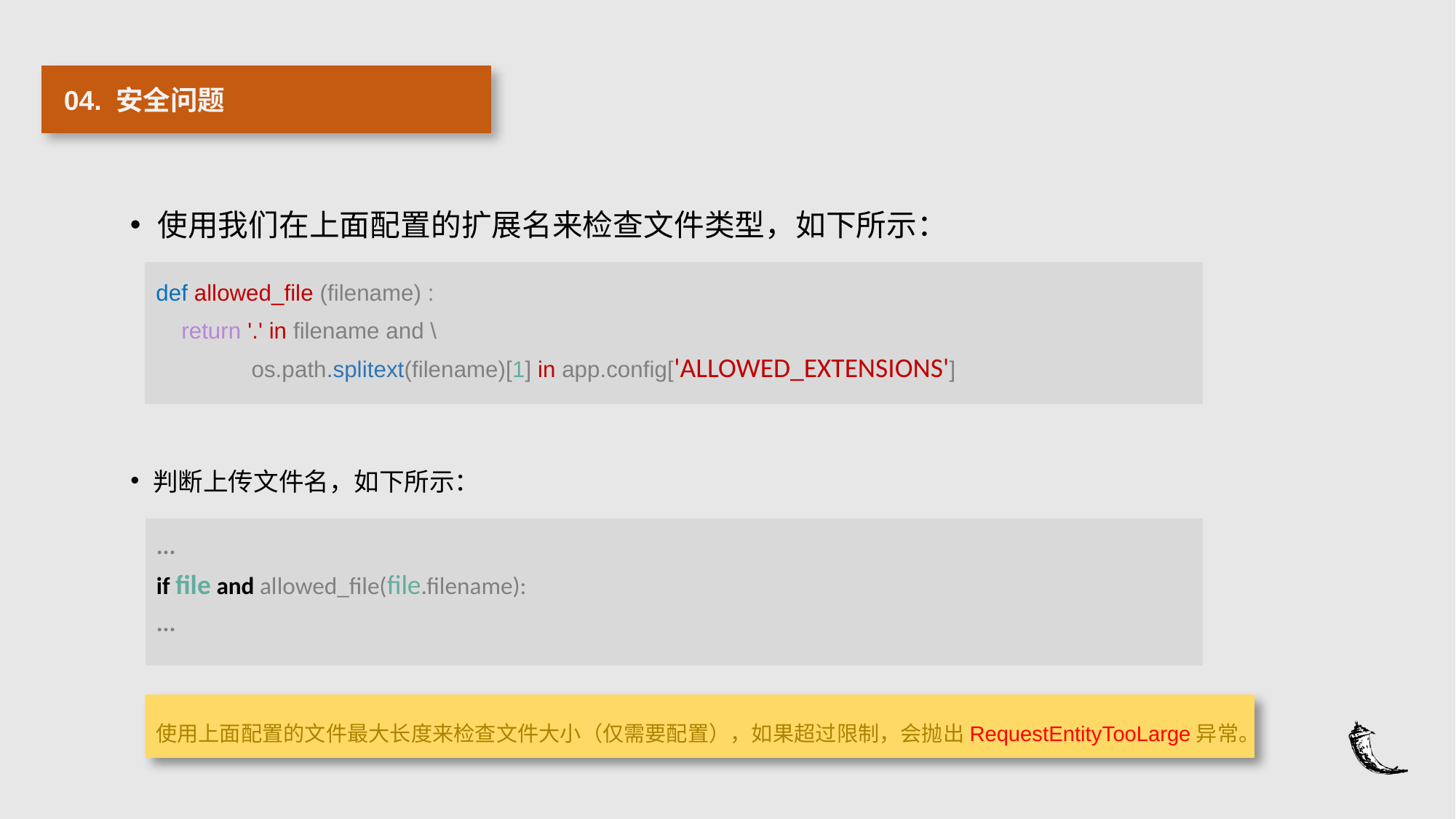

04. 安全问题
使用我们在上面配置的扩展名来检查文件类型，如下所示：
| def allowed\_file (filename) : return '.' in filename and \ os.path.splitext(filename)[1] in app.config['ALLOWED\_EXTENSIONS'] |
| --- |
判断上传文件名，如下所示：
| ... if file and allowed\_file(file.filename): ... |
| --- |
使用上面配置的文件最大长度来检查文件大小（仅需要配置），如果超过限制，会抛出RequestEntityTooLarge异常。